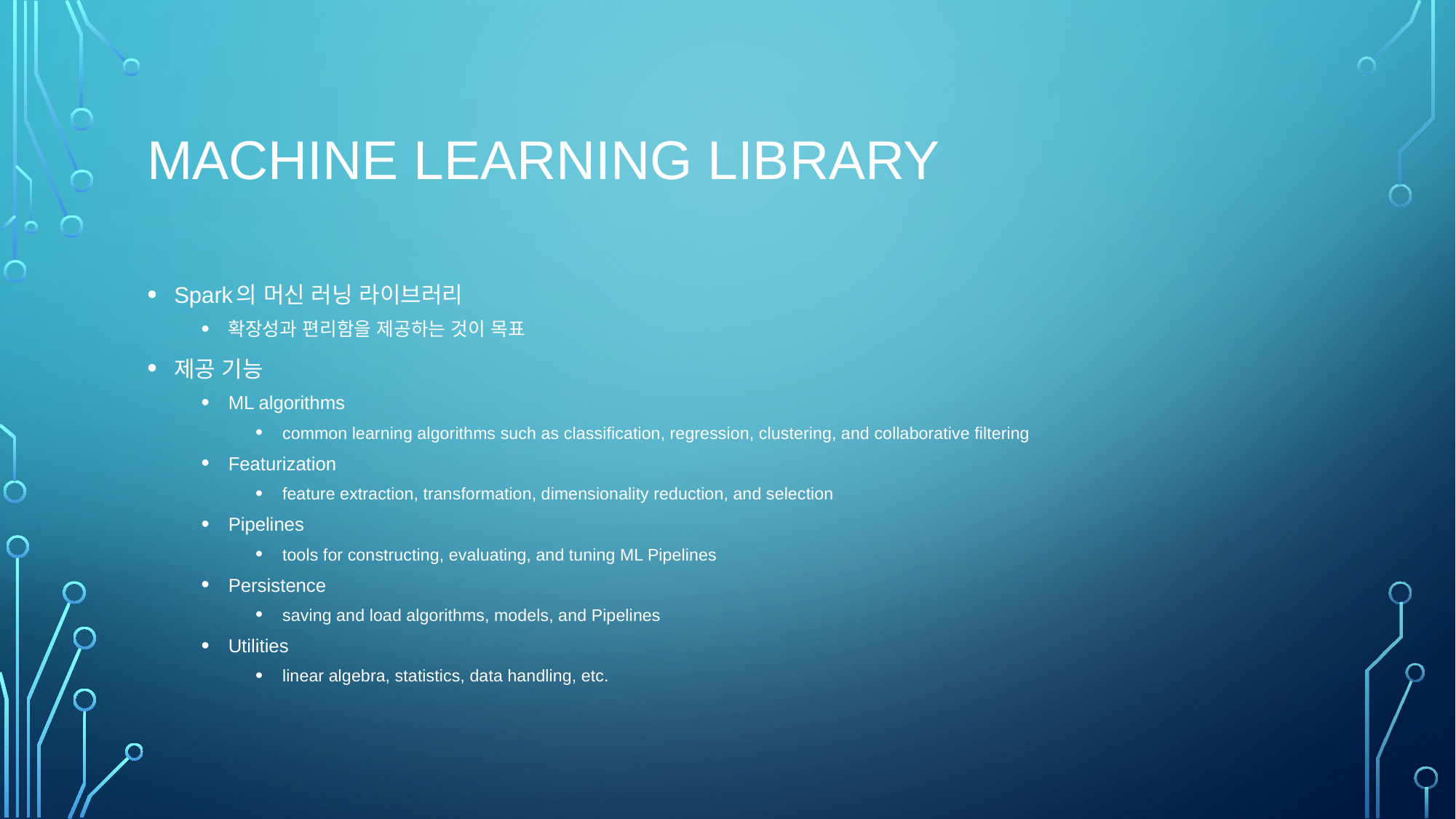

# Machine Learning library
Spark의 머신 러닝 라이브러리
확장성과 편리함을 제공하는 것이 목표
제공 기능
ML algorithms
common learning algorithms such as classification, regression, clustering, and collaborative filtering
Featurization
feature extraction, transformation, dimensionality reduction, and selection
Pipelines
tools for constructing, evaluating, and tuning ML Pipelines
Persistence
saving and load algorithms, models, and Pipelines
Utilities
linear algebra, statistics, data handling, etc.